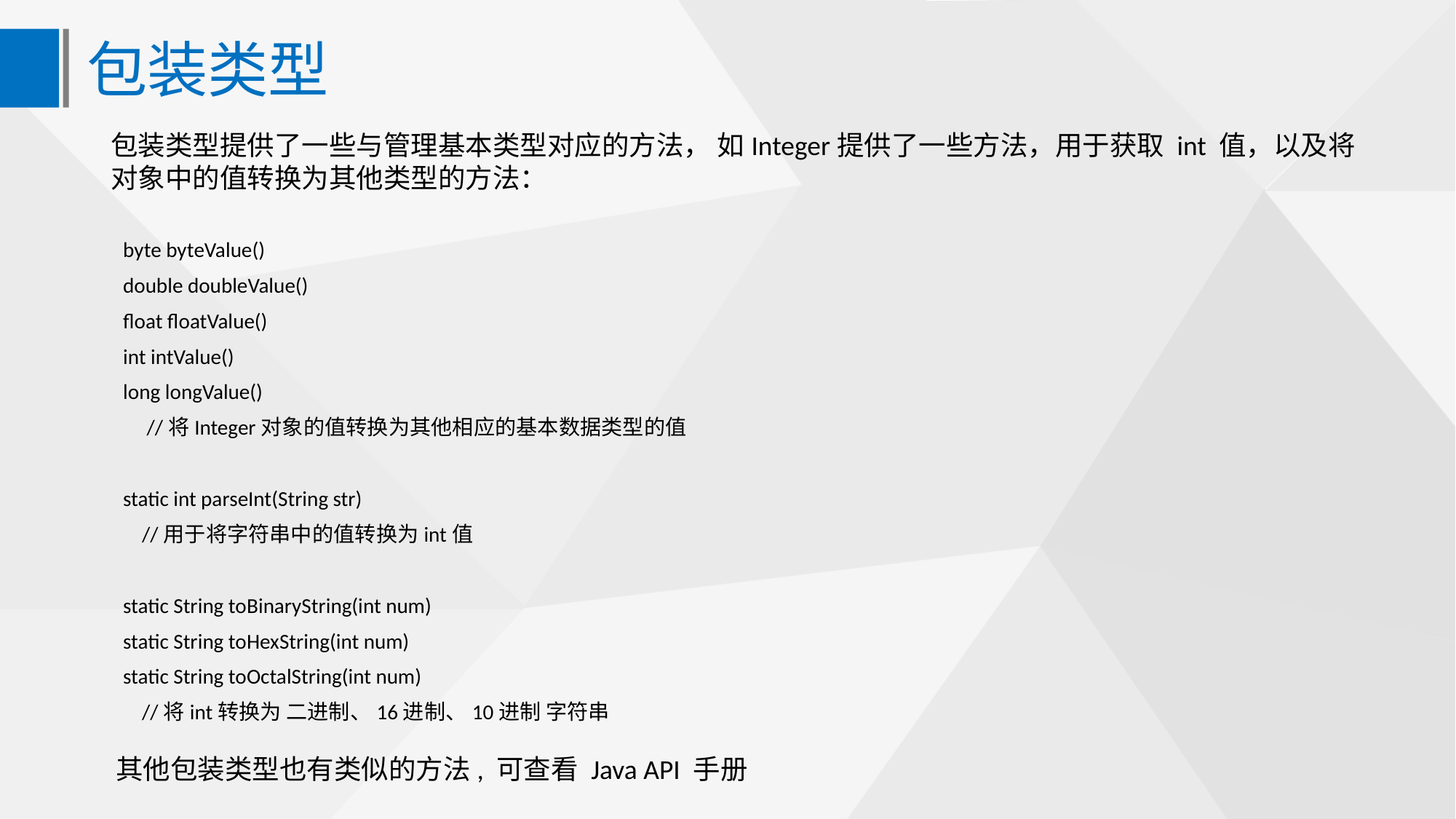

包装类型

包装类型提供了一些与管理基本类型对应的方法， 如Integer提供了一些方法，用于获取 int 值，以及将对象中的值转换为其他类型的方法：
byte byteValue()
double doubleValue()
float floatValue()
int intValue()
long longValue()
     //将Integer对象的值转换为其他相应的基本数据类型的值

static int parseInt(String str)
    //用于将字符串中的值转换为int值

static String toBinaryString(int num)
static String toHexString(int num)
static String toOctalString(int num)
    //将int转换为 二进制、16进制、10进制 字符串
其他包装类型也有类似的方法, 可查看 Java API 手册